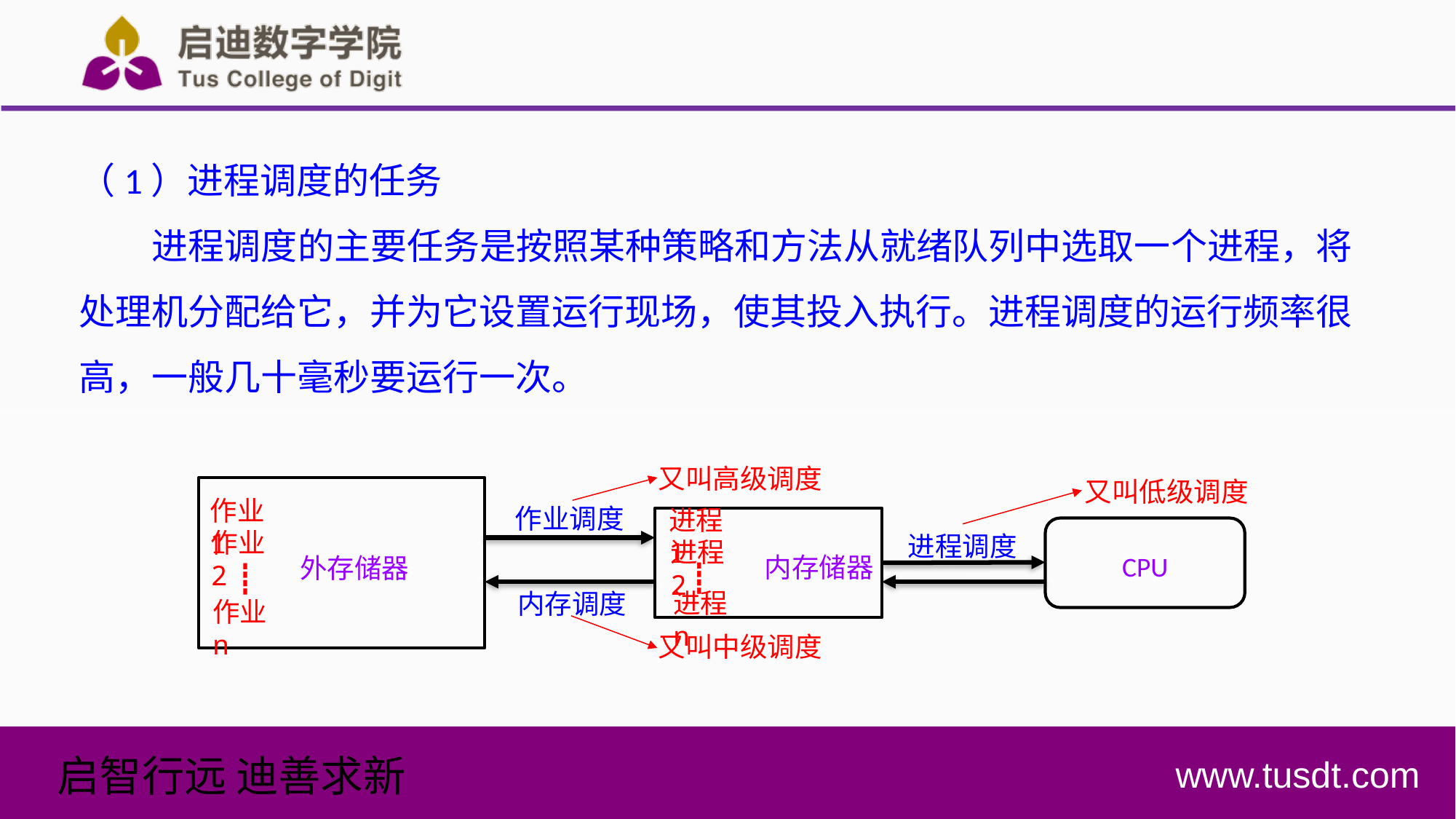

（1）进程调度的任务
进程调度的主要任务是按照某种策略和方法从就绪队列中选取一个进程，将处理机分配给它，并为它设置运行现场，使其投入执行。进程调度的运行频率很高，一般几十毫秒要运行一次。
又叫高级调度
又叫低级调度

作业1
作业调度
进程1

作业2
进程调度
进程2
CPU
内存储器
外存储器
┋
┋
进程n
内存调度
作业n
又叫中级调度